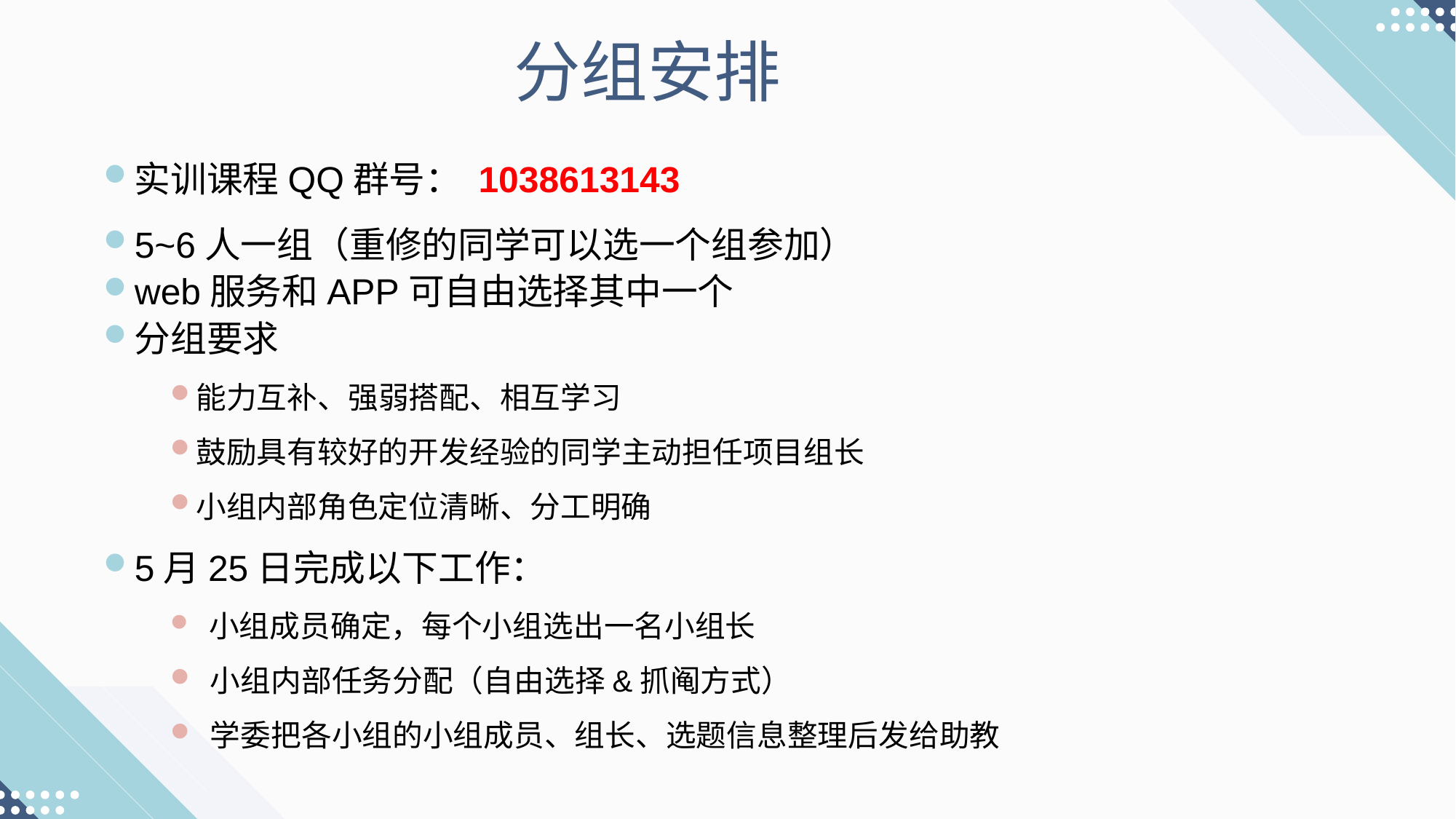

分组安排
实训课程QQ群号： 1038613143
5~6人一组（重修的同学可以选一个组参加）
web服务和APP可自由选择其中一个
分组要求
能力互补、强弱搭配、相互学习
鼓励具有较好的开发经验的同学主动担任项目组长
小组内部角色定位清晰、分工明确
5月25日完成以下工作：
 小组成员确定，每个小组选出一名小组长
 小组内部任务分配（自由选择&抓阄方式）
 学委把各小组的小组成员、组长、选题信息整理后发给助教